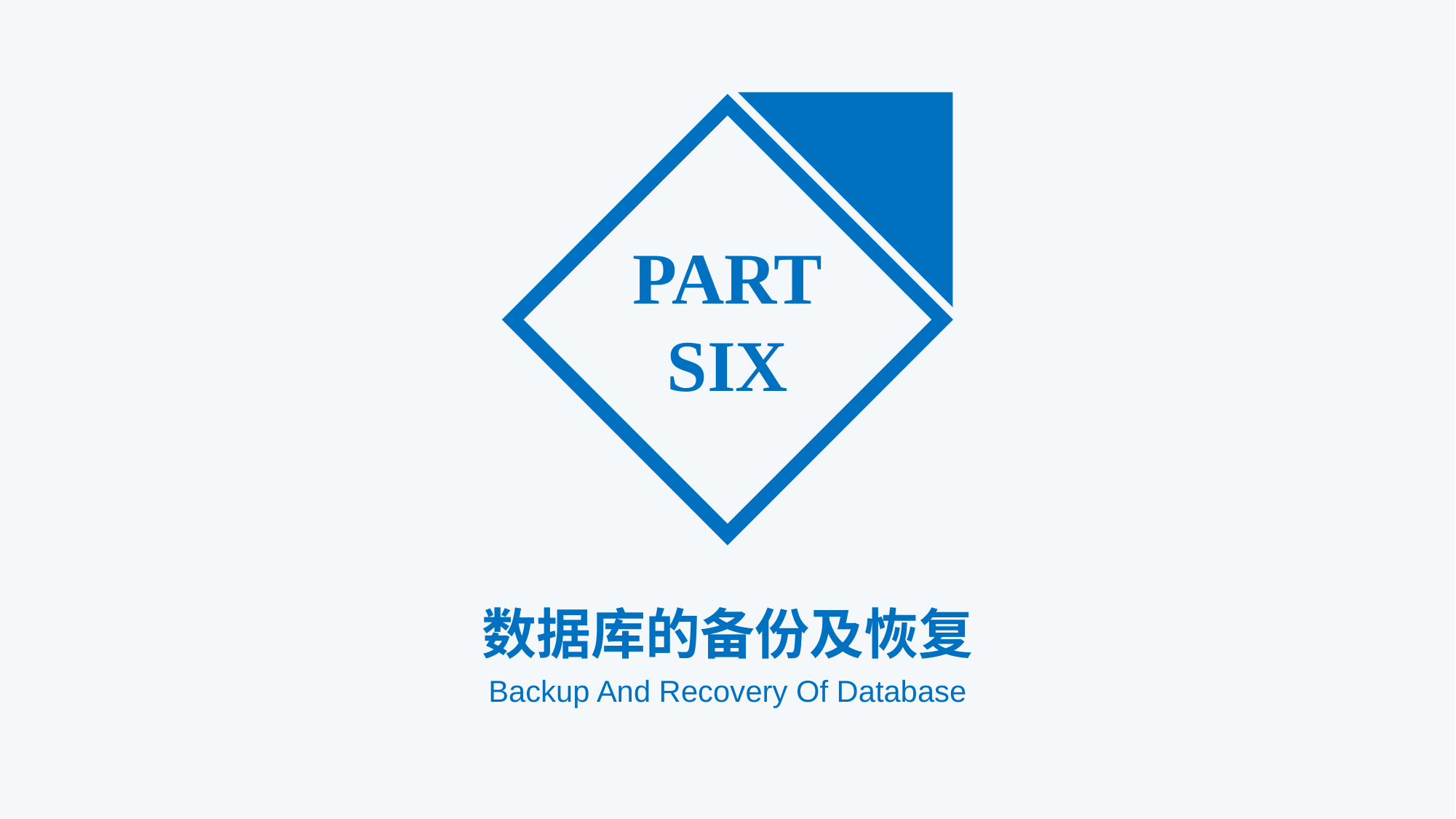

PART
SIX
数据库的备份及恢复
Backup And Recovery Of Database